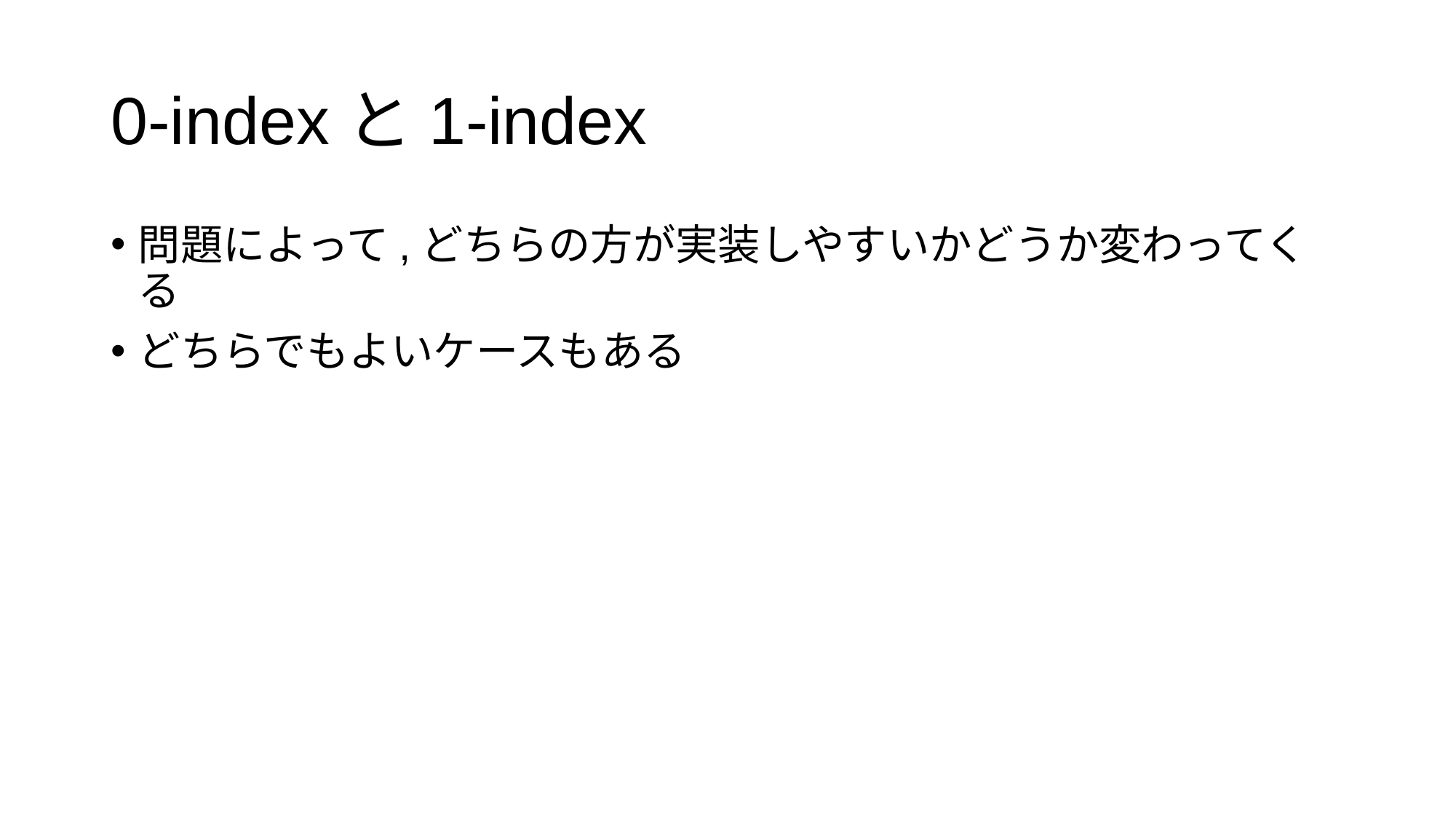

# 0-indexと1-index
問題によって,どちらの方が実装しやすいかどうか変わってくる
どちらでもよいケースもある